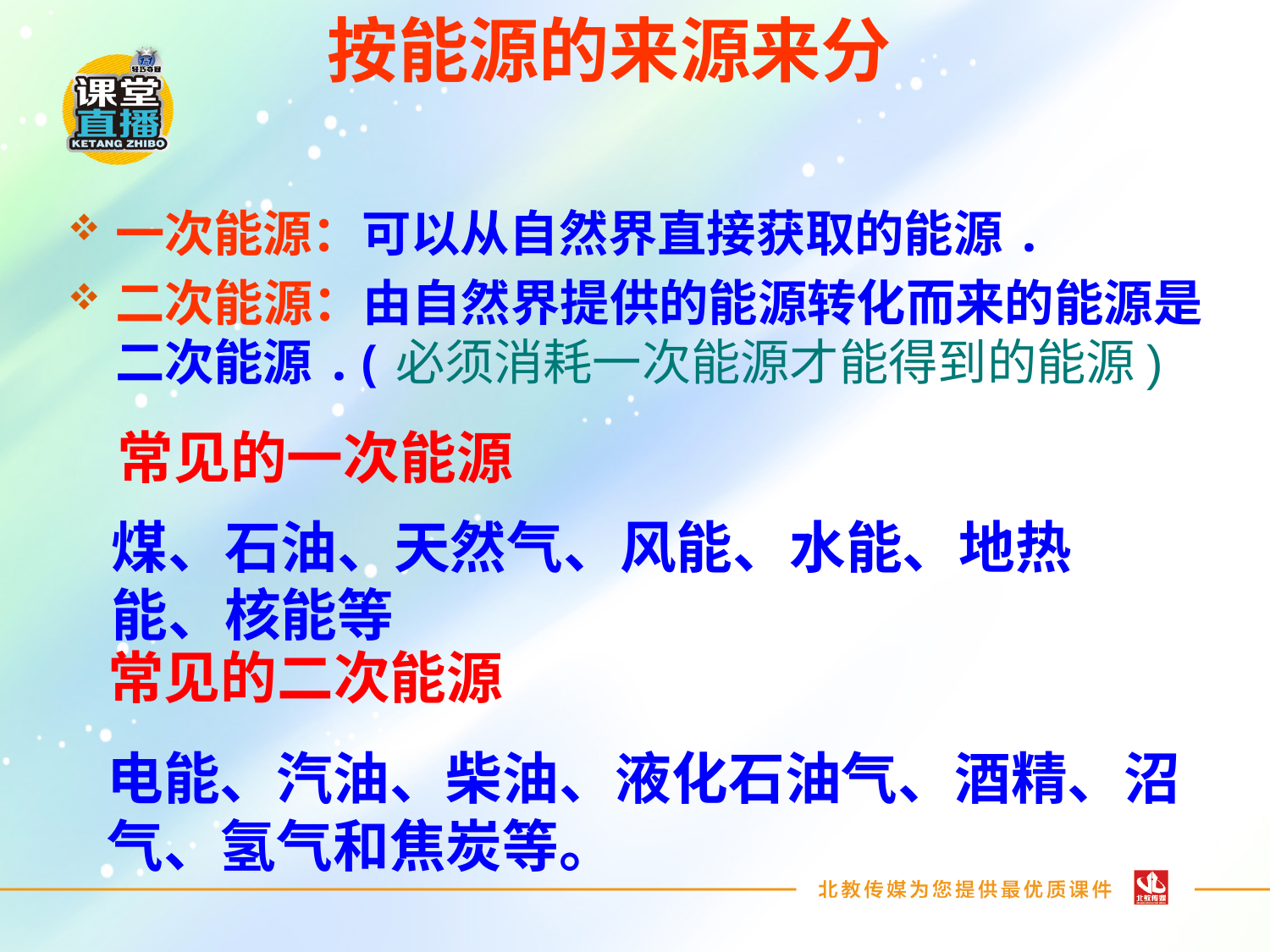

按能源的来源来分
一次能源：可以从自然界直接获取的能源.
二次能源：由自然界提供的能源转化而来的能源是二次能源.(必须消耗一次能源才能得到的能源)

常见的一次能源
煤、石油、天然气、风能、水能、地热能、核能等
常见的二次能源
电能、汽油、柴油、液化石油气、酒精、沼气、氢气和焦炭等。